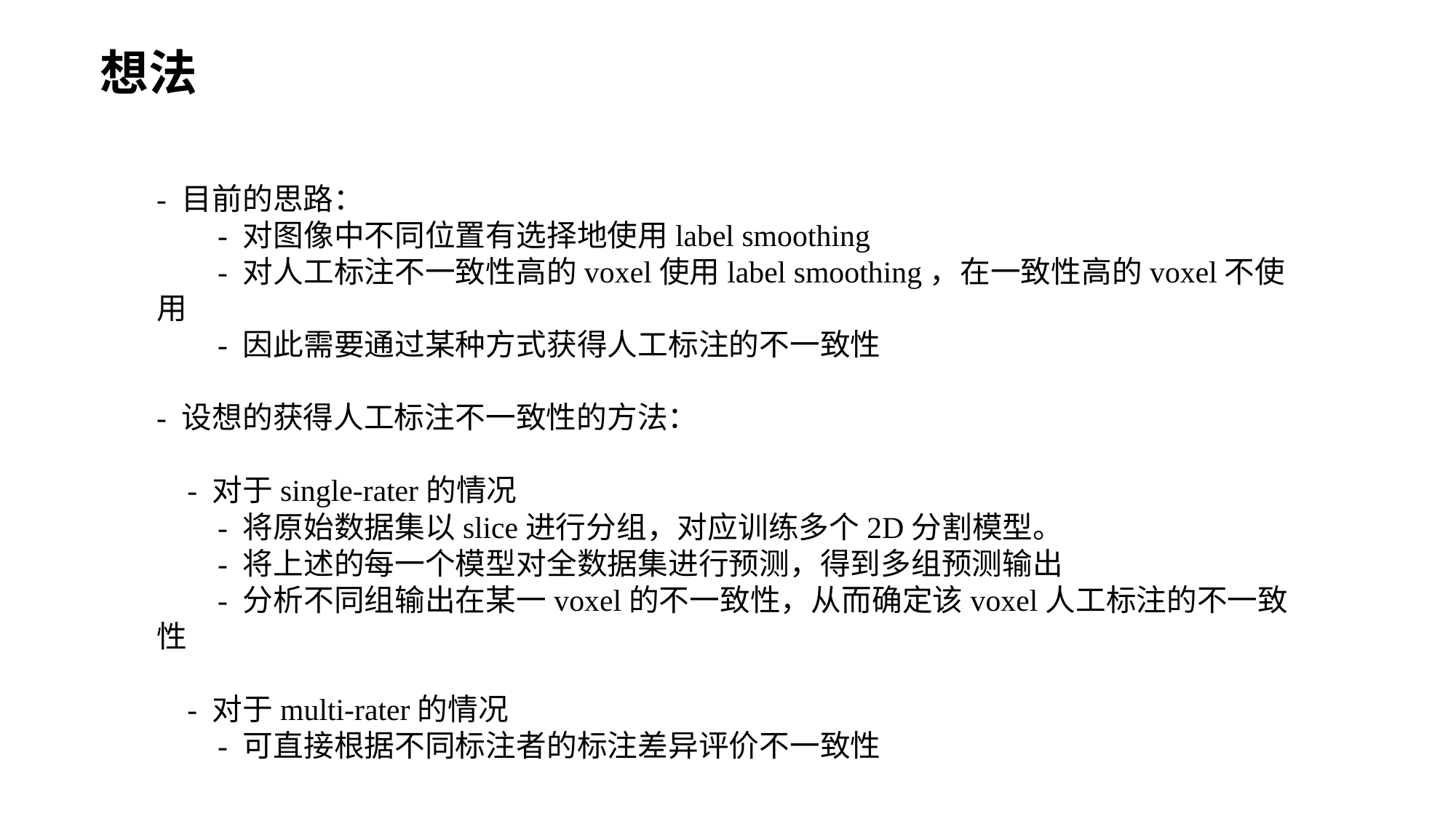

想法
- 目前的思路：
        - 对图像中不同位置有选择地使用label smoothing
        - 对人工标注不一致性高的voxel使用label smoothing，在一致性高的voxel不使用
        - 因此需要通过某种方式获得人工标注的不一致性

- 设想的获得人工标注不一致性的方法：

    - 对于single-rater的情况
        - 将原始数据集以slice进行分组，对应训练多个2D分割模型。
        - 将上述的每一个模型对全数据集进行预测，得到多组预测输出
        - 分析不同组输出在某一voxel的不一致性，从而确定该voxel人工标注的不一致性

    - 对于multi-rater的情况
        - 可直接根据不同标注者的标注差异评价不一致性